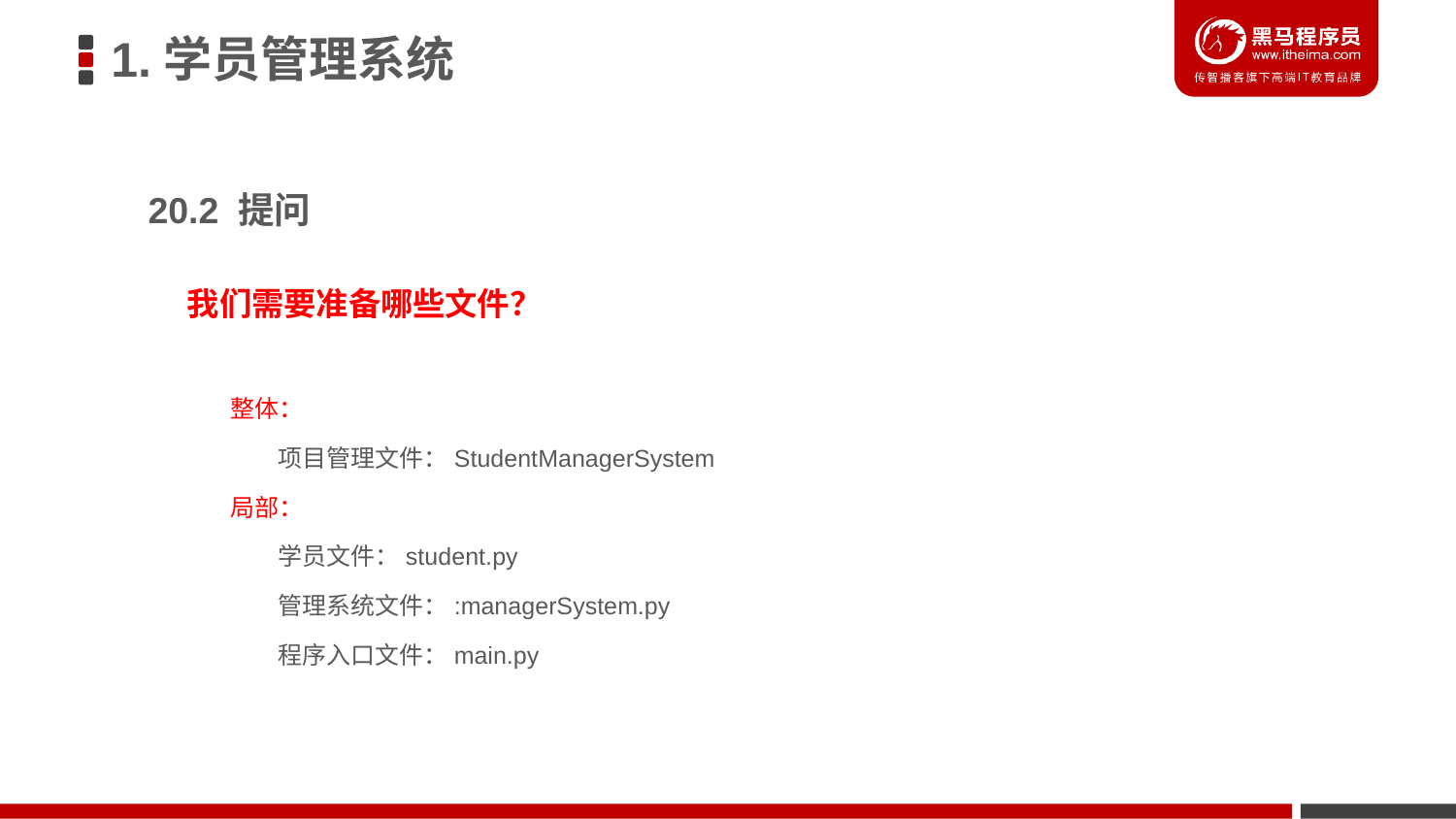

1.学员管理系统
20.2 提问
我们需要准备哪些文件？
整体：
        项目管理文件：StudentManagerSystem
局部：
        学员文件：student.py
        管理系统文件：:managerSystem.py
        程序入口文件：main.py